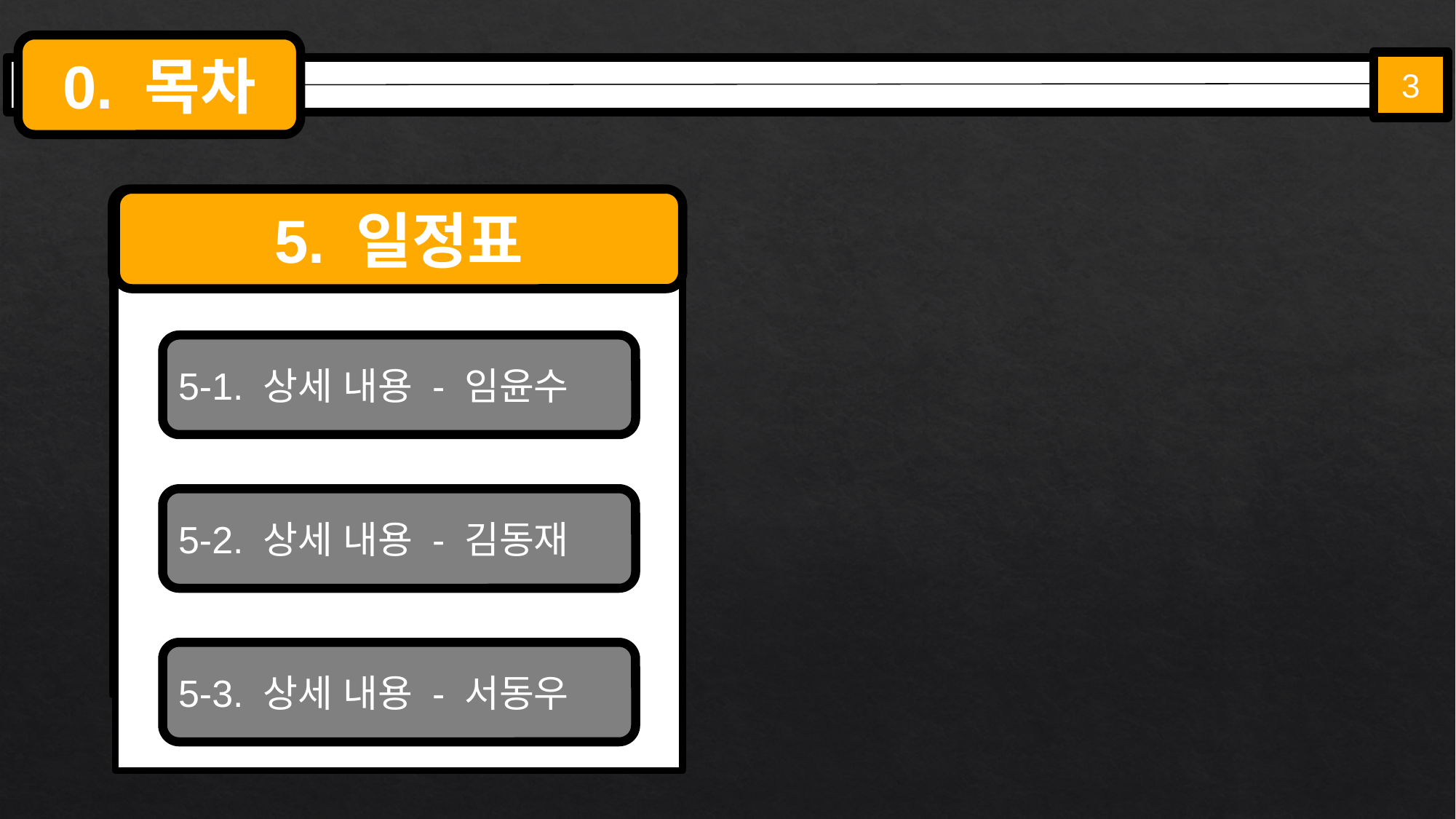

0. 목차
3

5. 일정표
1. 게임 요소
2. 게임 소개

1-1. 원본 게임
5-1. 상세 내용 - 임윤수
2-1. 규칙
1-2. 장르
5-2. 상세 내용 - 김동재
1-3. 컨셉
2-2. 조작법
1-4. 플레이어 수
5-3. 상세 내용 - 서동우